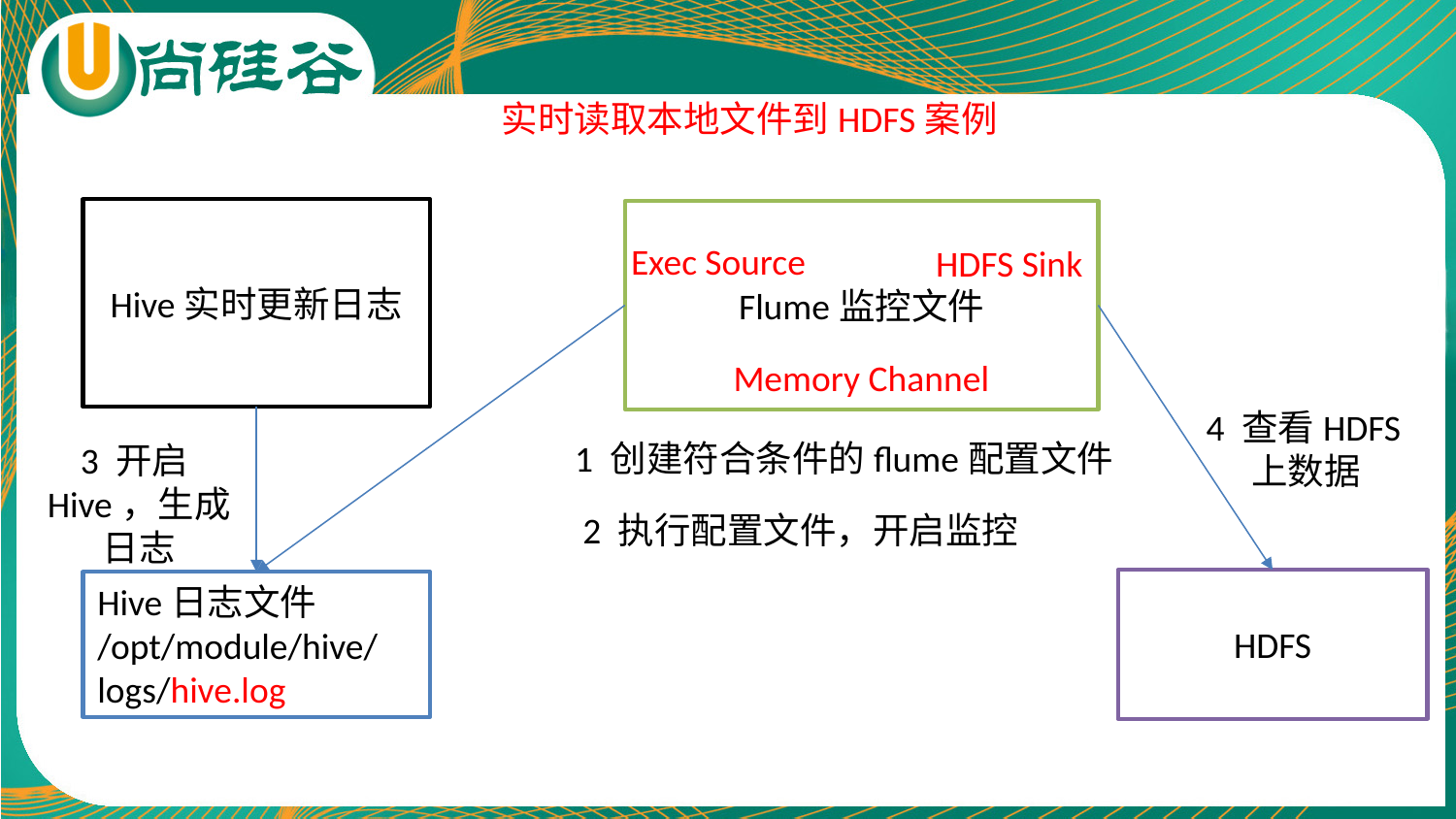

实时读取本地文件到HDFS案例
Hive实时更新日志
Flume监控文件
Exec Source
HDFS Sink
Memory Channel
4 查看HDFS上数据
1 创建符合条件的flume配置文件
3 开启Hive，生成日志
2 执行配置文件，开启监控
HDFS
Hive日志文件
/opt/module/hive/logs/hive.log